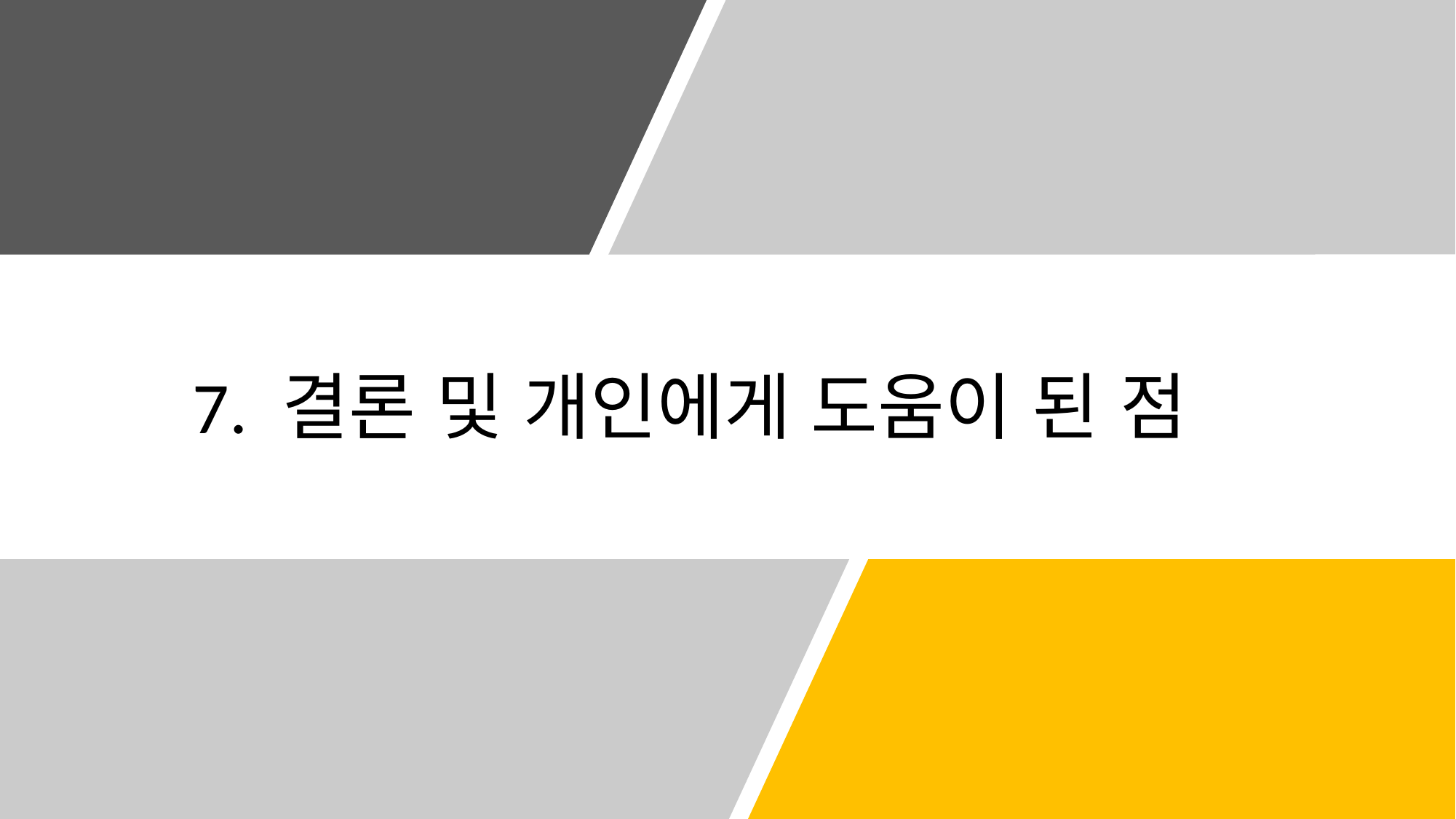

# 7. 결론 및 개인에게 도움이 된 점